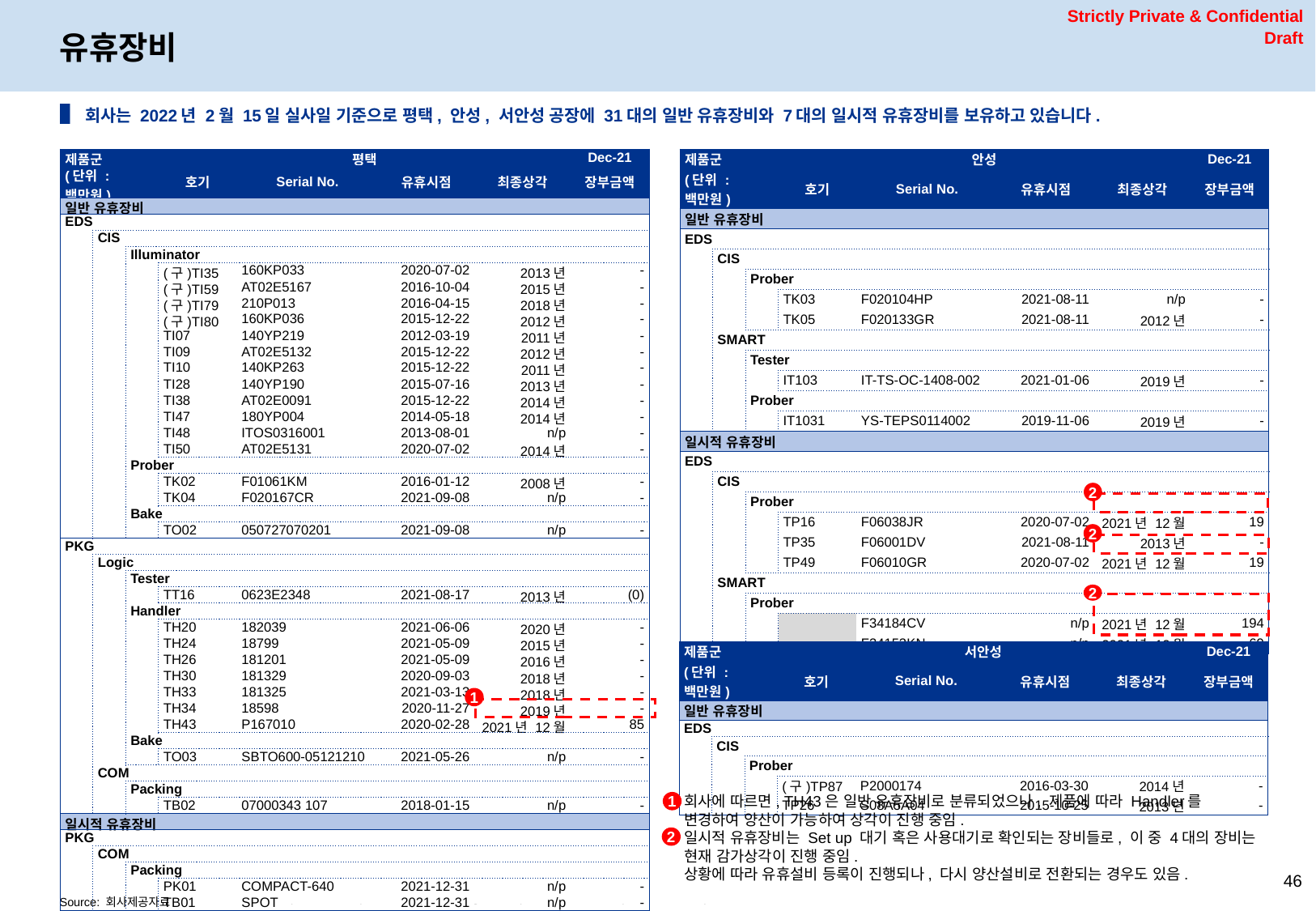

# 유휴장비
▌회사는 2022년 2월 15일 실사일 기준으로 평택, 안성, 서안성 공장에 31대의 일반 유휴장비와 7대의 일시적 유휴장비를 보유하고 있습니다.

| 제품군 |  |  | 평택 |  |  |  | Dec-21 |
| --- | --- | --- | --- | --- | --- | --- | --- |
| (단위 : 백만원) |  |  | 호기 | Serial No. | 유휴시점 | 최종상각 | 장부금액 |
| 일반 유휴장비 |  |  |  |  |  |  |  |
| EDS |  |  |  |  |  |  |  |
|  | CIS |  |  |  |  |  |  |
|  |  | Illuminator |  |  |  |  |  |
|  |  |  | (구)TI35 | 160KP033 | 2020-07-02 | 2013년 | - |
|  |  |  | (구)TI59 | AT02E5167 | 2016-10-04 | 2015년 | - |
|  |  |  | (구)TI79 | 210P013 | 2016-04-15 | 2018년 | - |
|  |  |  | (구)TI80 | 160KP036 | 2015-12-22 | 2012년 | - |
|  |  |  | TI07 | 140YP219 | 2012-03-19 | 2011년 | - |
|  |  |  | TI09 | AT02E5132 | 2015-12-22 | 2012년 | - |
|  |  |  | TI10 | 140KP263 | 2015-12-22 | 2011년 | - |
|  |  |  | TI28 | 140YP190 | 2015-07-16 | 2013년 | - |
|  |  |  | TI38 | AT02E0091 | 2015-12-22 | 2014년 | - |
|  |  |  | TI47 | 180YP004 | 2014-05-18 | 2014년 | - |
|  |  |  | TI48 | ITOS0316001 | 2013-08-01 | n/p | - |
|  |  |  | TI50 | AT02E5131 | 2020-07-02 | 2014년 | - |
|  |  | Prober |  |  |  |  |  |
|  |  |  | TK02 | F01061KM | 2016-01-12 | 2008년 | - |
|  |  |  | TK04 | F020167CR | 2021-09-08 | n/p | - |
|  |  | Bake |  |  |  |  |  |
|  |  |  | TO02 | 050727070201 | 2021-09-08 | n/p | - |
| PKG |  |  |  |  |  |  |  |
|  | Logic |  |  |  |  |  |  |
|  |  | Tester |  |  |  |  |  |
|  |  |  | TT16 | 0623E2348 | 2021-08-17 | 2013년 | (0) |
|  |  | Handler |  |  |  |  |  |
|  |  |  | TH20 | 182039 | 2021-06-06 | 2020년 | - |
|  |  |  | TH24 | 18799 | 2021-05-09 | 2015년 | - |
|  |  |  | TH26 | 181201 | 2021-05-09 | 2016년 | - |
|  |  |  | TH30 | 181329 | 2020-09-03 | 2018년 | - |
|  |  |  | TH33 | 181325 | 2021-03-13 | 2018년 | - |
|  |  |  | TH34 | 18598 | 2020-11-27 | 2019년 | - |
|  |  |  | TH43 | P167010 | 2020-02-28 | 2021년 12월 | 85 |
|  |  | Bake |  |  |  |  |  |
|  |  |  | TO03 | SBTO600-05121210 | 2021-05-26 | n/p | - |
|  | COM |  |  |  |  |  |  |
|  |  | Packing |  |  |  |  |  |
|  |  |  | TB02 | 07000343 107 | 2018-01-15 | n/p | - |
| 일시적 유휴장비 |  |  |  |  |  |  |  |
| PKG |  |  |  |  |  |  |  |
|  | COM |  |  |  |  |  |  |
|  |  | Packing |  |  |  |  |  |
|  |  |  | PK01 | COMPACT-640 | 2021-12-31 | n/p | - |
|  |  |  | TB01 | SPOT | 2021-12-31 | n/p | - |
| 제품군 |  |  | 안성 |  |  |  | Dec-21 |
| --- | --- | --- | --- | --- | --- | --- | --- |
| (단위 : 백만원) |  |  | 호기 | Serial No. | 유휴시점 | 최종상각 | 장부금액 |
| 일반 유휴장비 |  |  |  |  |  |  |  |
| EDS |  |  |  |  |  |  |  |
|  | CIS |  |  |  |  |  |  |
|  |  | Prober |  |  |  |  |  |
|  |  |  | TK03 | F020104HP | 2021-08-11 | n/p | - |
|  |  |  | TK05 | F020133GR | 2021-08-11 | 2012년 | - |
|  | SMART |  |  |  |  |  |  |
|  |  | Tester |  |  |  |  |  |
|  |  |  | IT103 | IT-TS-OC-1408-002 | 2021-01-06 | 2019년 | - |
|  |  | Prober |  |  |  |  |  |
|  |  |  | IT1031 | YS-TEPS0114002 | 2019-11-06 | 2019년 | - |
| 일시적 유휴장비 |  |  |  |  |  |  |  |
| EDS |  |  |  |  |  |  |  |
|  | CIS |  |  |  |  |  |  |
|  |  | Prober |  |  |  |  |  |
|  |  |  | TP16 | F06038JR | 2020-07-02 | 2021년 12월 | 19 |
|  |  |  | TP35 | F06001DV | 2021-08-11 | 2013년 | - |
|  |  |  | TP49 | F06010GR | 2020-07-02 | 2021년 12월 | 19 |
|  | SMART |  |  |  |  |  |  |
|  |  | Prober |  |  |  |  |  |
|  |  |  |  | F34184CV | n/p | 2021년 12월 | 194 |
|  |  |  |  | F34153KN | n/p | 2021년 12월 | 69 |
2

2

2

| 제품군 |  |  | 서안성 |  |  |  | Dec-21 |
| --- | --- | --- | --- | --- | --- | --- | --- |
| (단위 : 백만원) |  |  | 호기 | Serial No. | 유휴시점 | 최종상각 | 장부금액 |
| 일반 유휴장비 |  |  |  |  |  |  |  |
| EDS |  |  |  |  |  |  |  |
|  | CIS |  |  |  |  |  |  |
|  |  | Prober |  |  |  |  |  |
|  |  |  | (구)TP87 | P2000174 | 2016-03-30 | 2014년 | - |
|  |  |  | TP26 | S08A5A04 | 2015-10-25 | 2013년 | - |
1

회사에 따르면, TH43은 일반 유휴장비로 분류되었으나, 제품에 따라 Handler를 변경하여 양산이 가능하여 상각이 진행 중임.
일시적 유휴장비는 Set up 대기 혹은 사용대기로 확인되는 장비들로, 이 중 4대의 장비는 현재 감가상각이 진행 중임.
상황에 따라 유휴설비 등록이 진행되나, 다시 양산설비로 전환되는 경우도 있음.

1
2

Source: 회사제공자료